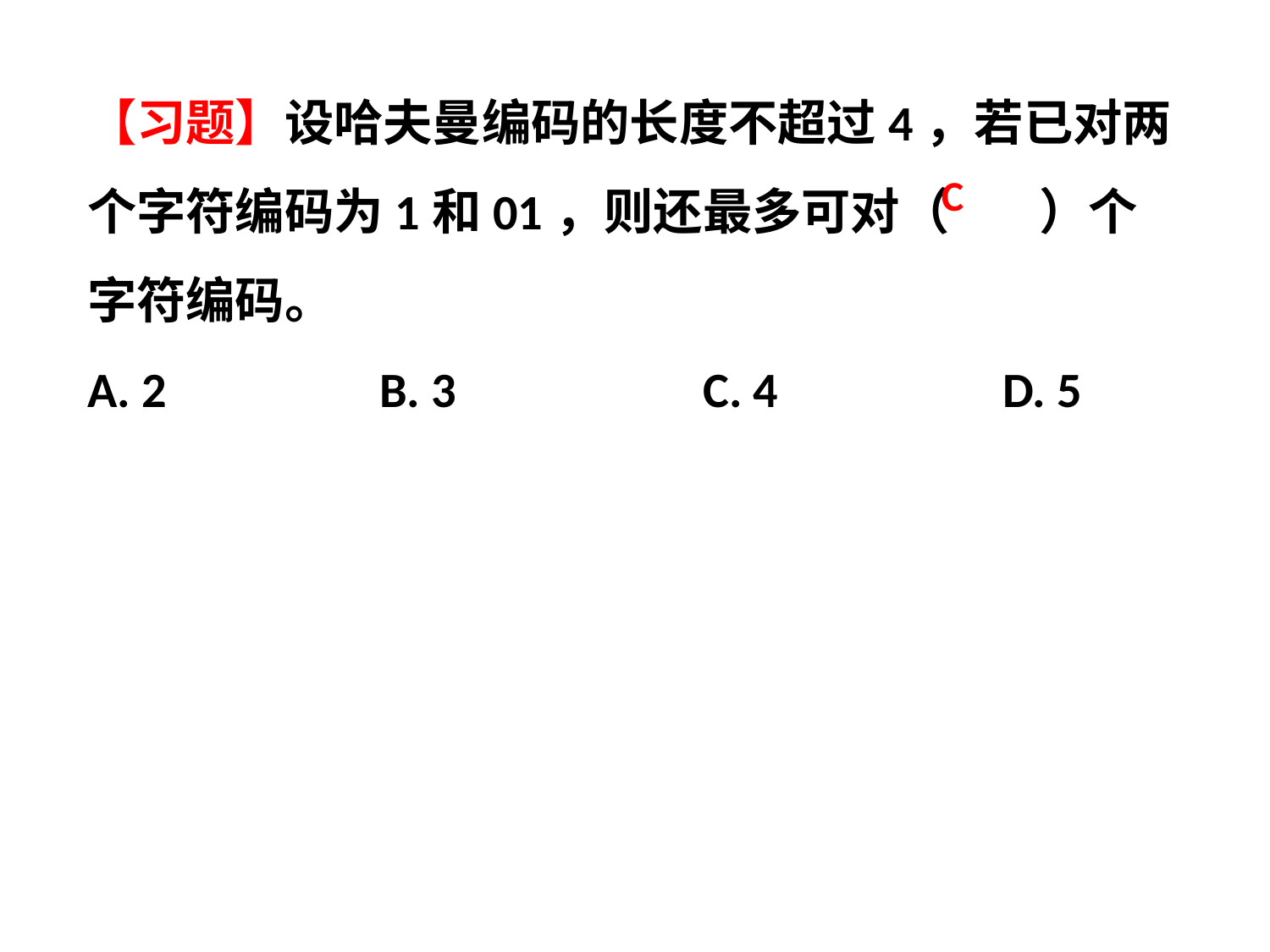

【习题】设哈夫曼编码的长度不超过4，若已对两个字符编码为1和01，则还最多可对（        ）个字符编码。
A. 2                   B. 3                      C. 4                    D. 5
C